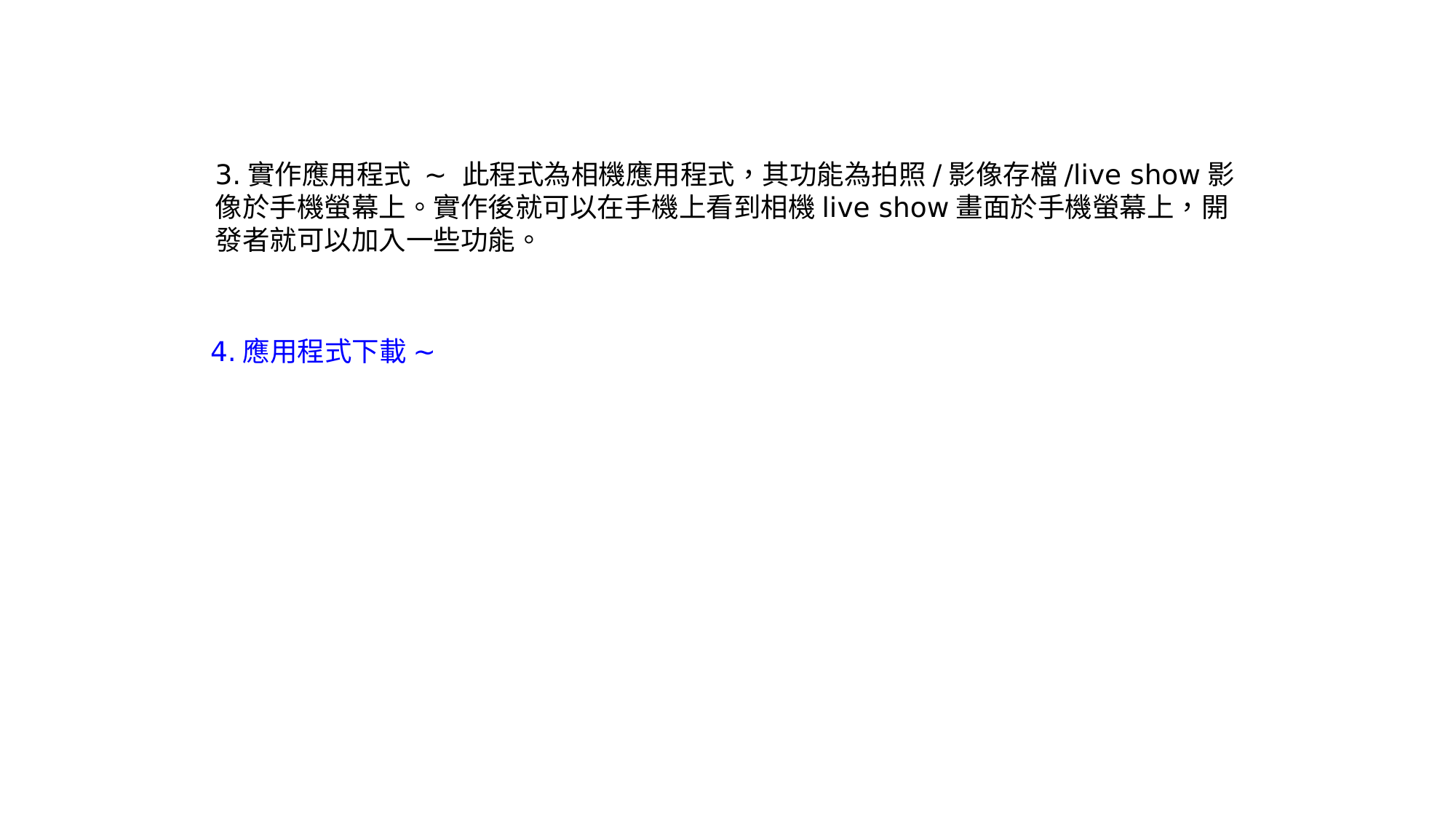

3.實作應用程式 ~ 此程式為相機應用程式，其功能為拍照/影像存檔/live show影像於手機螢幕上。實作後就可以在手機上看到相機live show畫面於手機螢幕上，開發者就可以加入一些功能。
4.應用程式下載~